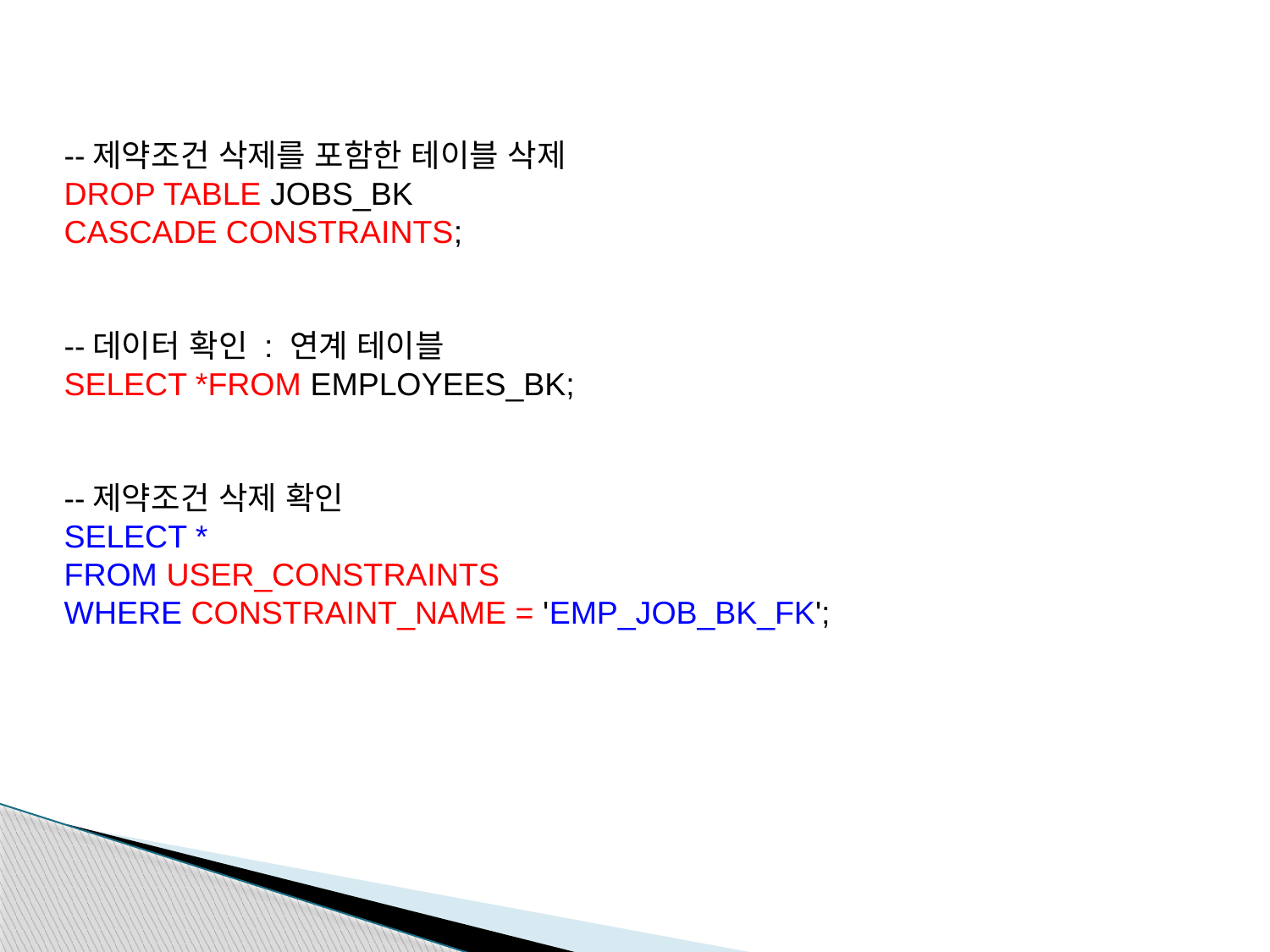

--제약조건 삭제를 포함한 테이블 삭제
DROP TABLE JOBS_BK
CASCADE CONSTRAINTS;

--데이터 확인 : 연계 테이블
SELECT *FROM EMPLOYEES_BK;

--제약조건 삭제 확인
SELECT *
FROM USER_CONSTRAINTS
WHERE CONSTRAINT_NAME = 'EMP_JOB_BK_FK';